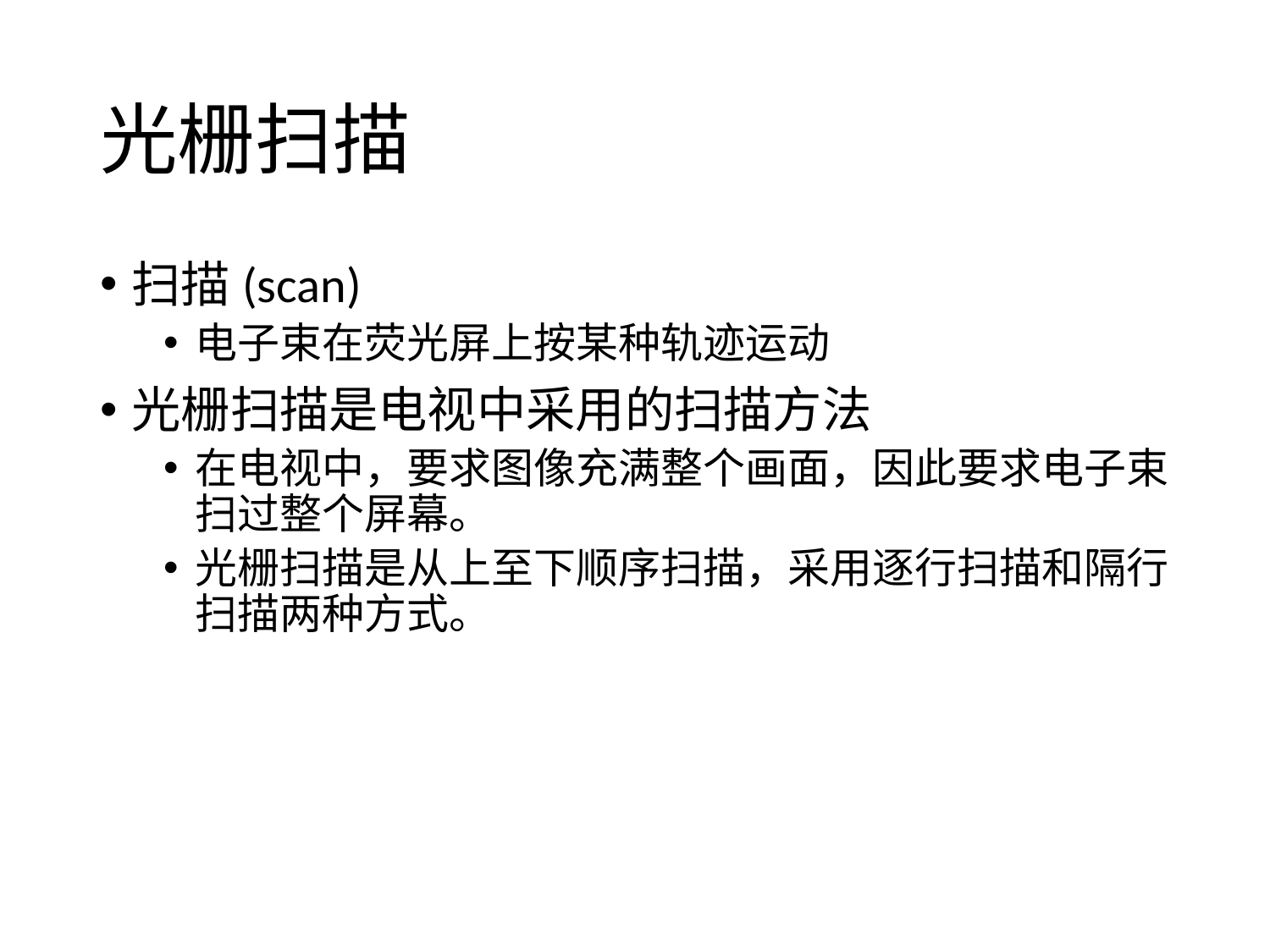

# 光栅扫描
扫描(scan)
电子束在荧光屏上按某种轨迹运动
光栅扫描是电视中采用的扫描方法
在电视中，要求图像充满整个画面，因此要求电子束扫过整个屏幕。
光栅扫描是从上至下顺序扫描，采用逐行扫描和隔行扫描两种方式。